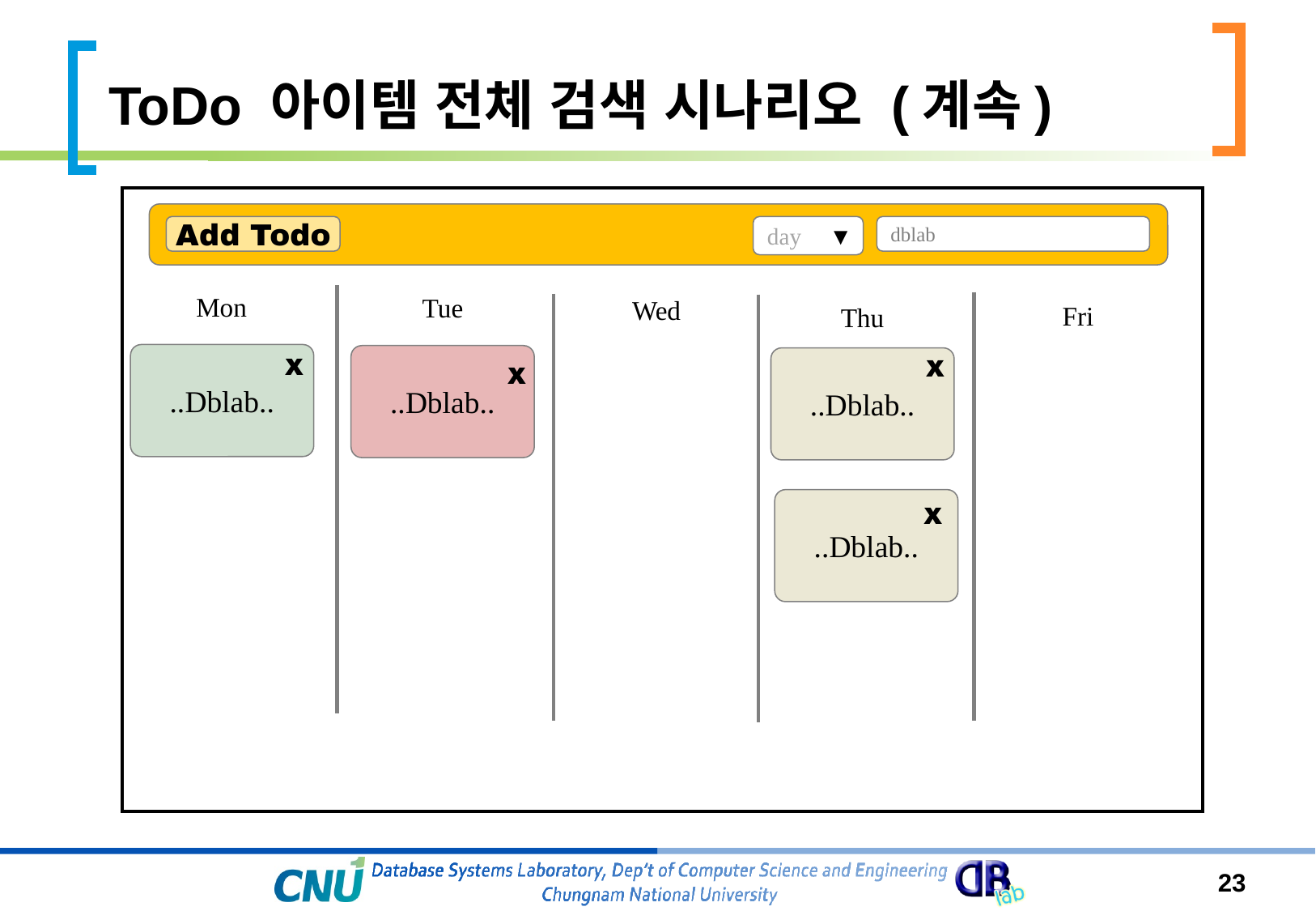

# ToDo 아이템 전체 검색 시나리오 (계속)

▼
Add Todo
day
dblab
Mon
Tue
Wed
Fri
Thu
..Dblab..
X
..Dblab..
X
..Dblab..
X
..Dblab..
X
23